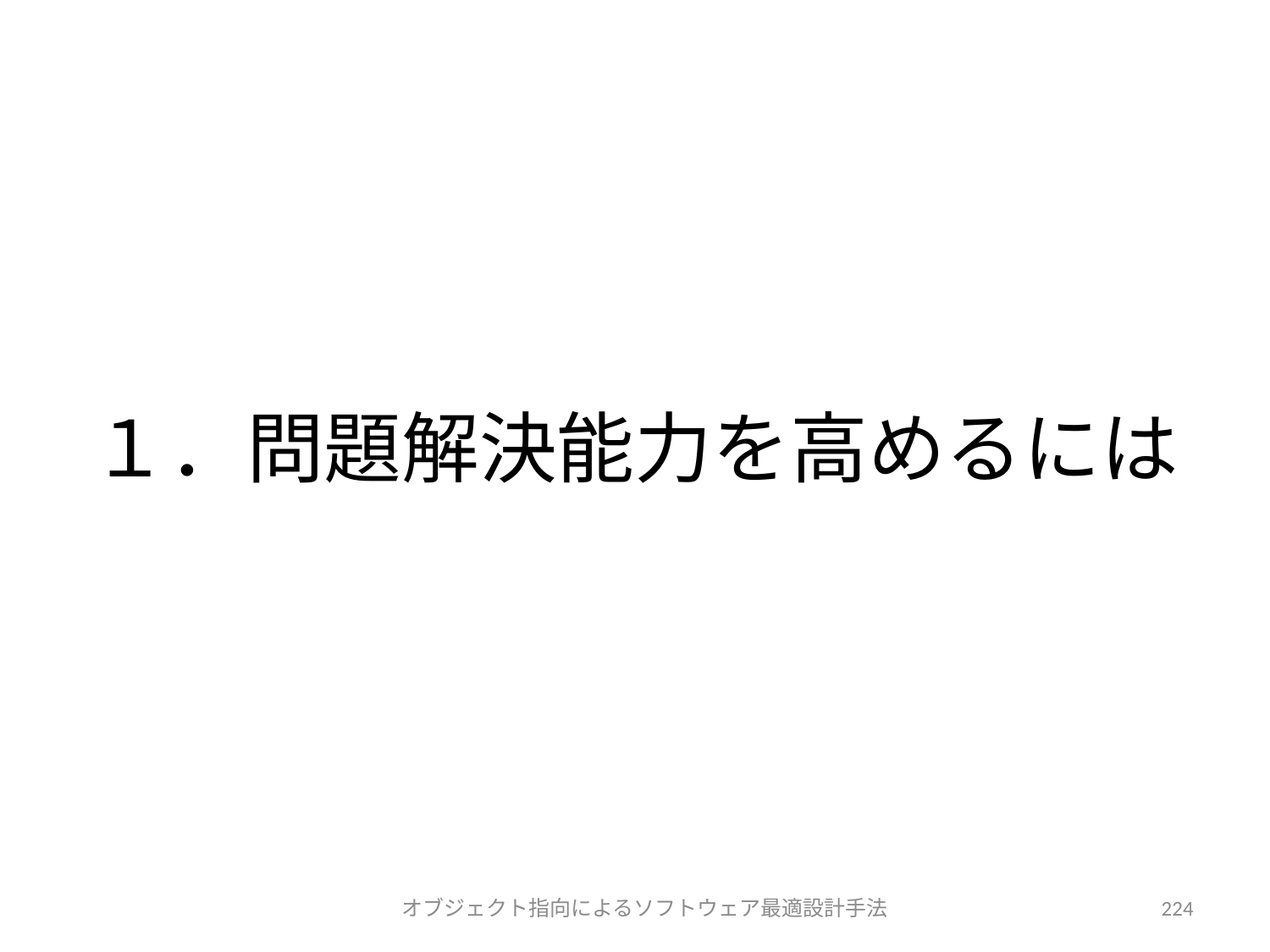

# １．問題解決能力を高めるには
オブジェクト指向によるソフトウェア最適設計手法
224